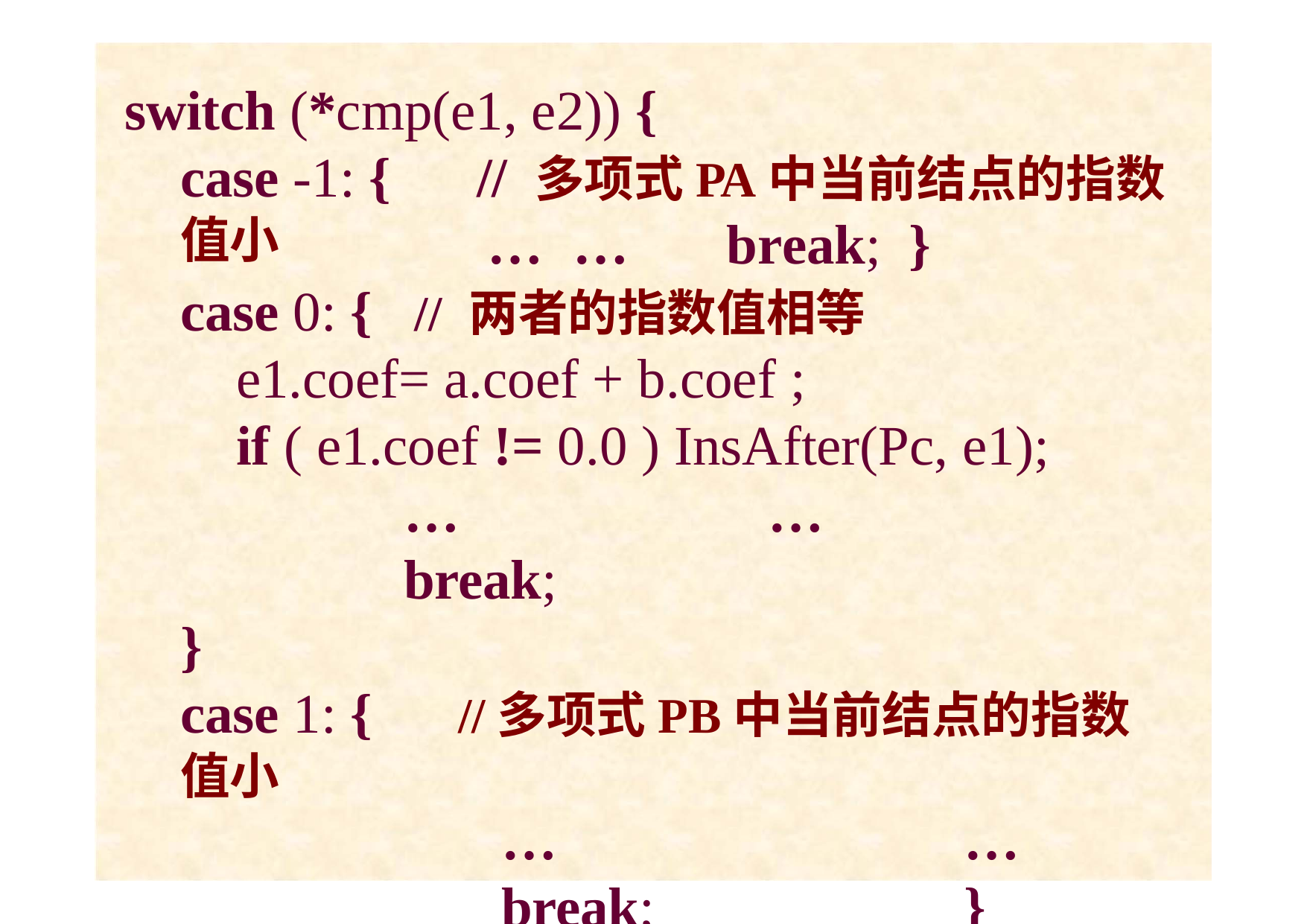

# switch (*cmp(e1, e2)) {
case -1: {	// 多项式PA中当前结点的指数值小
…	…	break;	}
case 0: {
//	两者的指数值相等
e1.coef= a.coef + b.coef ;
if ( e1.coef != 0.0 ) InsAfter(Pc, e1);
…	…	break;
}
case 1: {	//多项式PB中当前结点的指数值小
…	…	break;	}
}